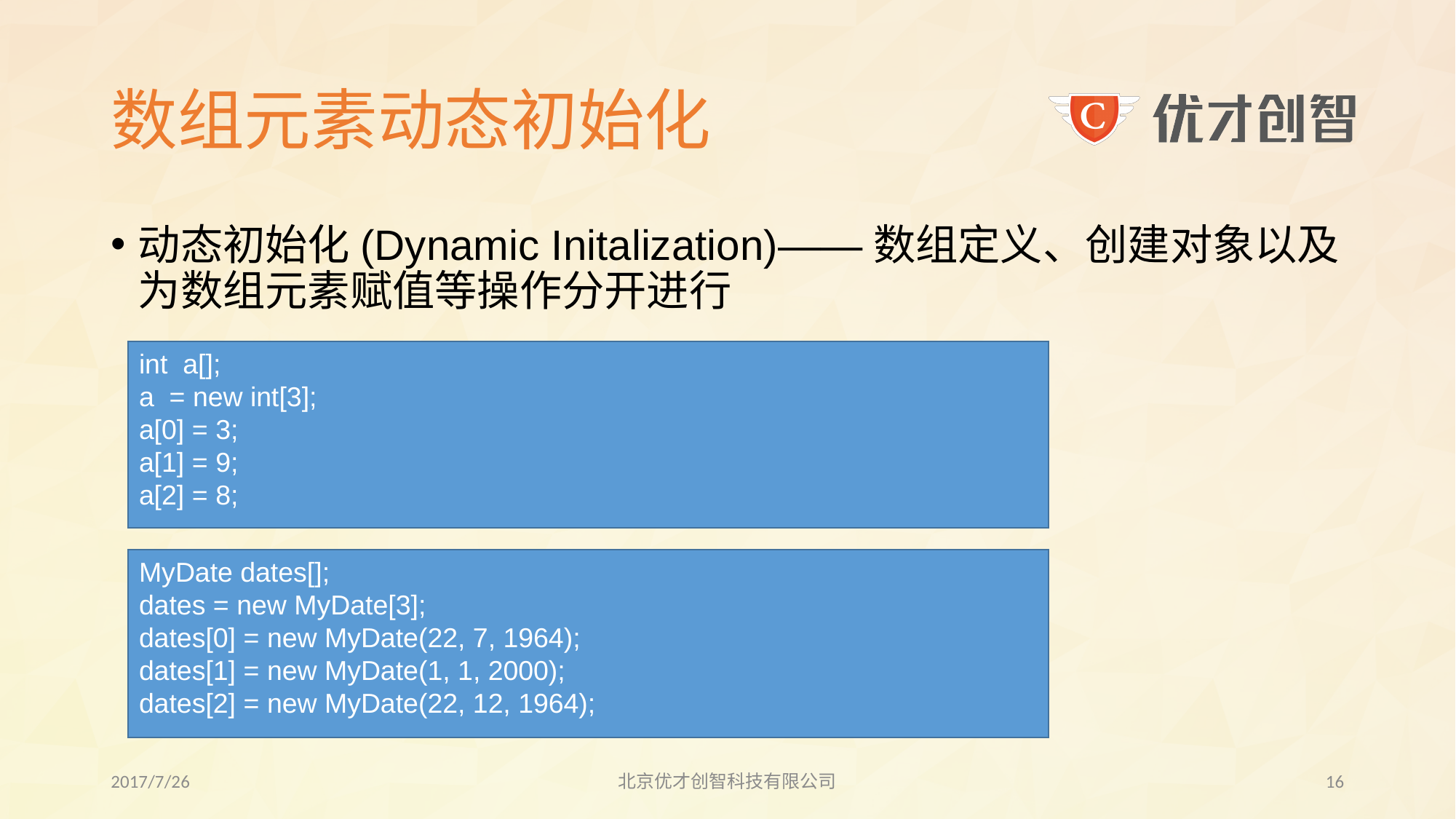

# 数组元素动态初始化
动态初始化(Dynamic Initalization)——数组定义、创建对象以及为数组元素赋值等操作分开进行
int  a[];
a  = new int[3];
a[0] = 3;
a[1] = 9;
a[2] = 8;
MyDate dates[];
dates = new MyDate[3];
dates[0] = new MyDate(22, 7, 1964);
dates[1] = new MyDate(1, 1, 2000);
dates[2] = new MyDate(22, 12, 1964);
2017/7/26
北京优才创智科技有限公司
16